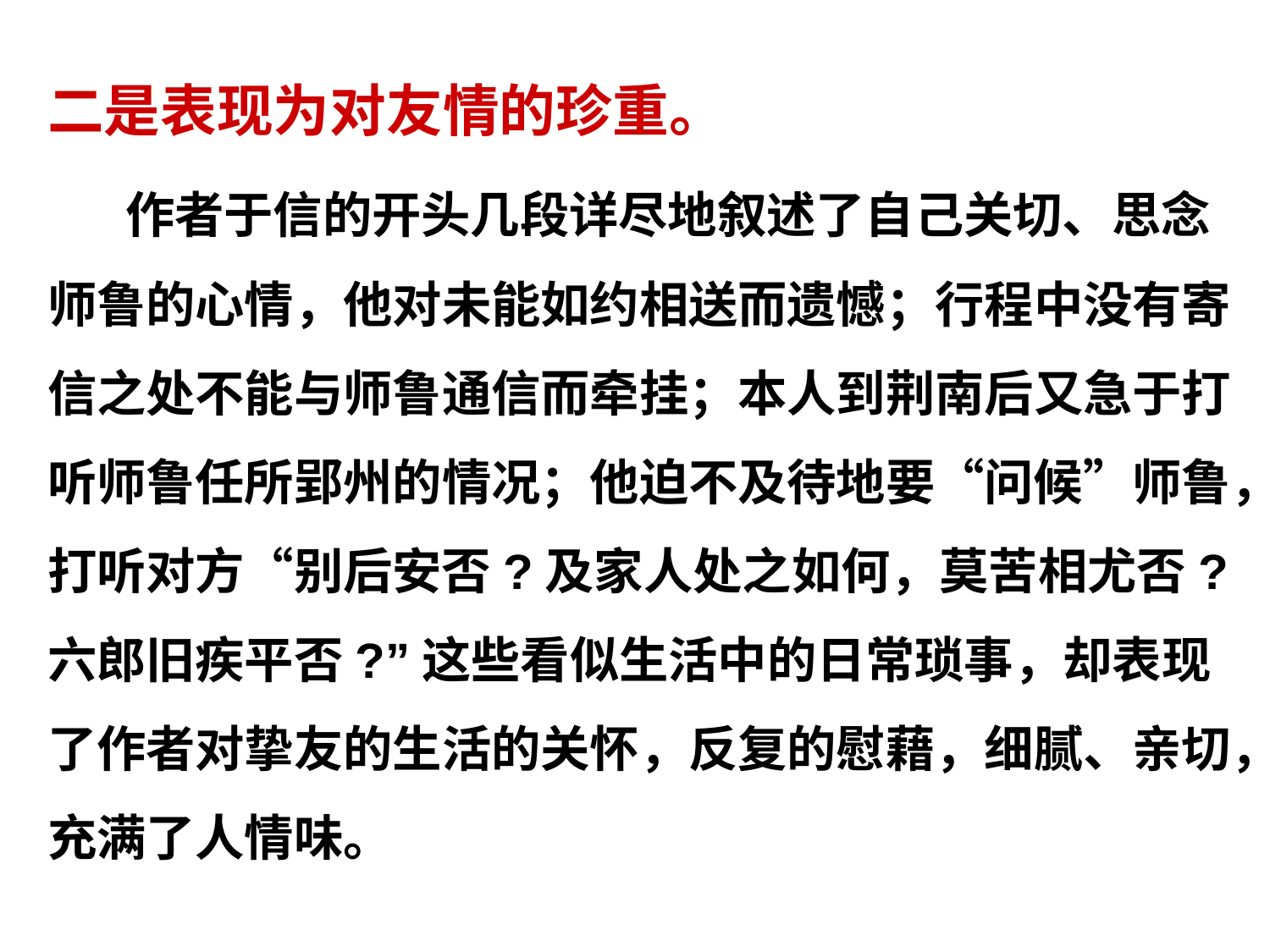

二是表现为对友情的珍重。
     作者于信的开头几段详尽地叙述了自己关切、思念师鲁的心情，他对未能如约相送而遗憾；行程中没有寄信之处不能与师鲁通信而牵挂；本人到荆南后又急于打听师鲁任所郢州的情况；他迫不及待地要“问候”师鲁，打听对方“别后安否?及家人处之如何，莫苦相尤否?六郎旧疾平否?”这些看似生活中的日常琐事，却表现了作者对挚友的生活的关怀，反复的慰藉，细腻、亲切，充满了人情味。